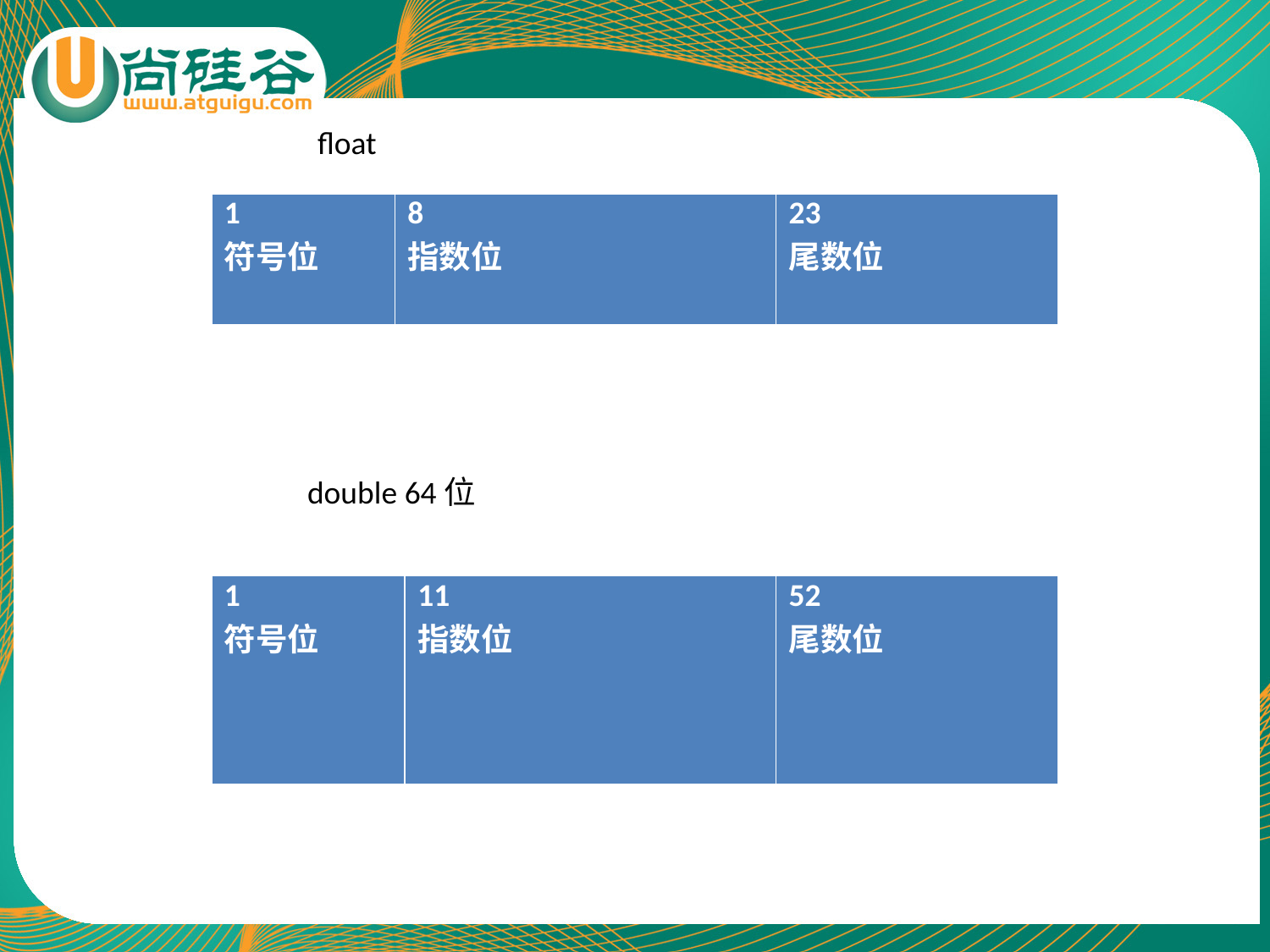

float
| 1 符号位 | 8 指数位 | 23 尾数位 |
| --- | --- | --- |
double 64位
| 1 符号位 | 11 指数位 | 52 尾数位 |
| --- | --- | --- |